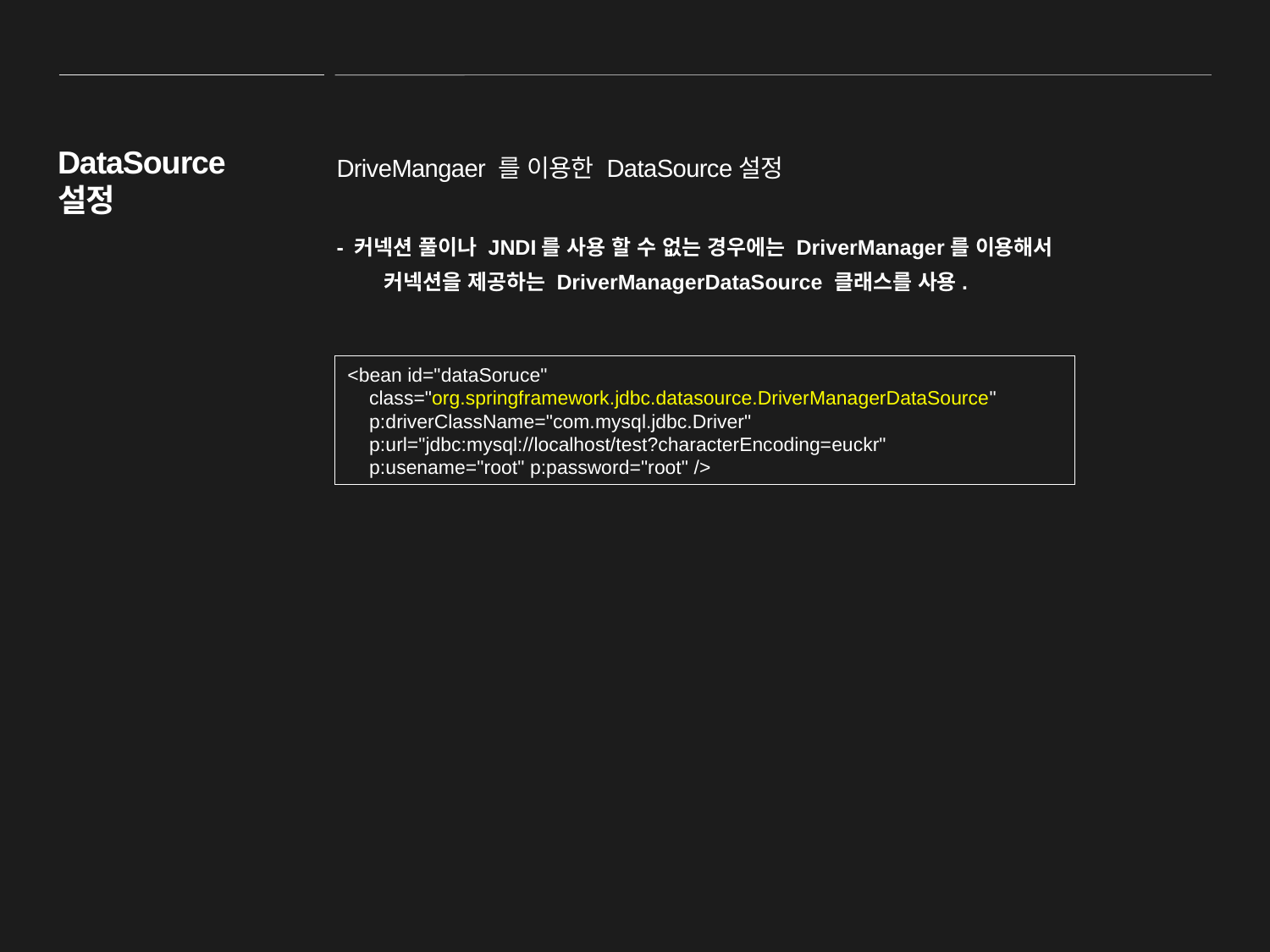

DriveMangaer 를 이용한 DataSource설정

- 커넥션 풀이나 JNDI를 사용 할 수 없는 경우에는 DriverManager를 이용해서
        커넥션을 제공하는 DriverManagerDataSource 클래스를 사용.
DataSource 설정
<bean id="dataSoruce"
    class="org.springframework.jdbc.datasource.DriverManagerDataSource"
    p:driverClassName="com.mysql.jdbc.Driver"
    p:url="jdbc:mysql://localhost/test?characterEncoding=euckr"
    p:usename="root" p:password="root" />